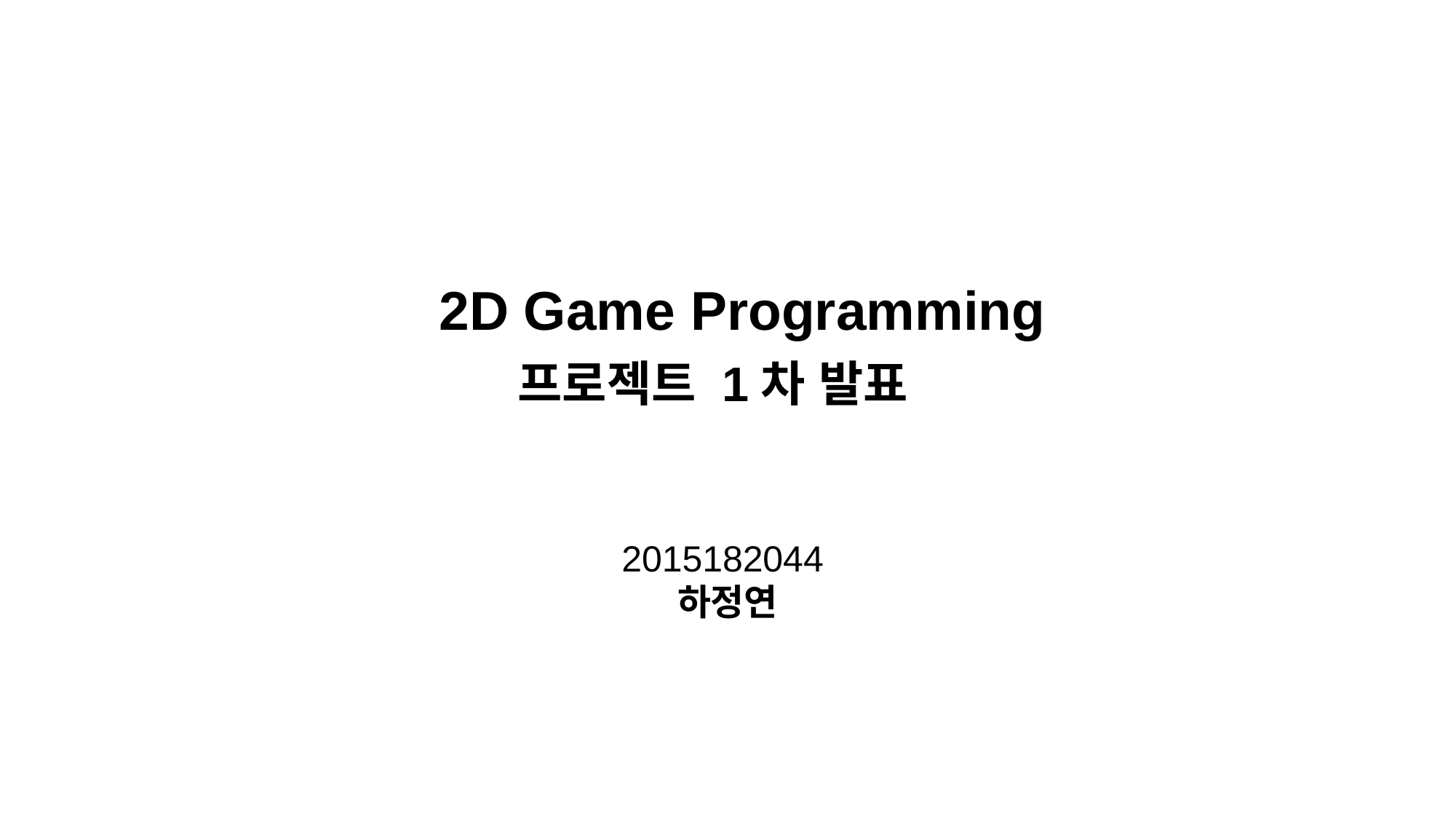

2D Game Programming
프로젝트 1차 발표
2015182044
하정연